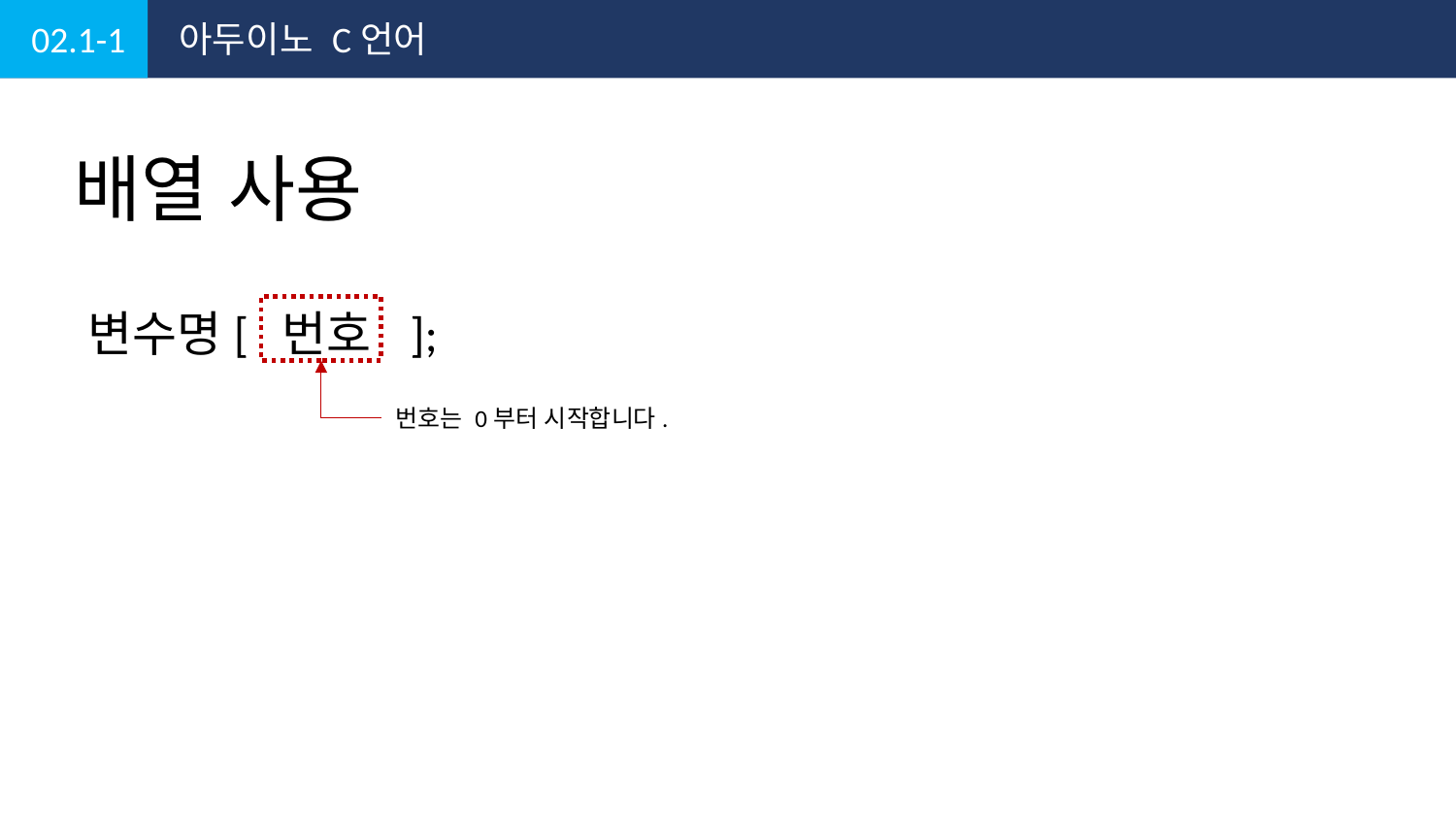

02.1-1
아두이노 C언어
배열 사용
변수명[  번호  ];

번호는 0부터 시작합니다.